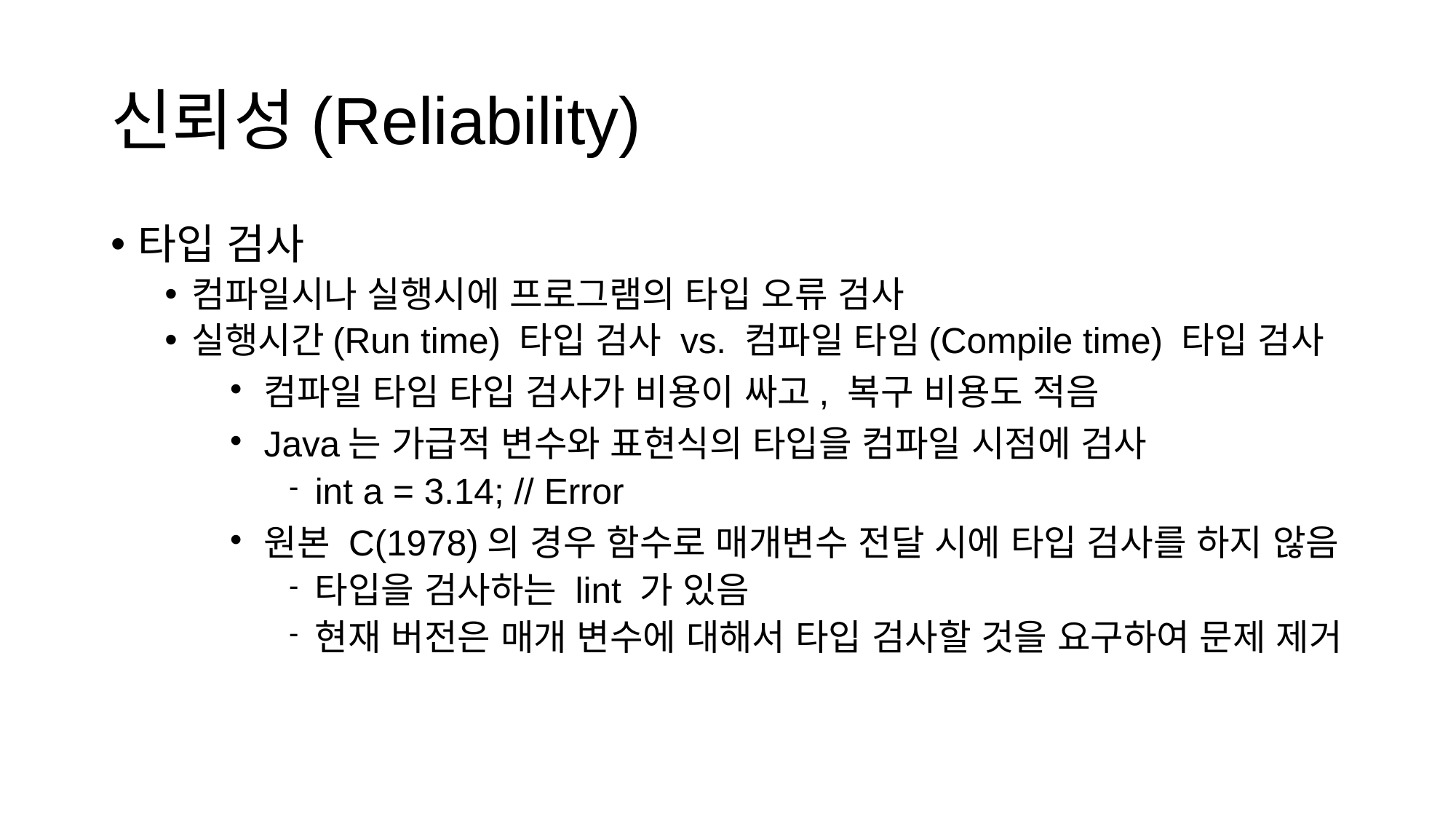

# 신뢰성(Reliability)
타입 검사
컴파일시나 실행시에 프로그램의 타입 오류 검사
실행시간(Run time) 타입 검사 vs. 컴파일 타임(Compile time) 타입 검사
컴파일 타임 타입 검사가 비용이 싸고, 복구 비용도 적음
Java는 가급적 변수와 표현식의 타입을 컴파일 시점에 검사
int a = 3.14; // Error
원본 C(1978)의 경우 함수로 매개변수 전달 시에 타입 검사를 하지 않음
타입을 검사하는 lint 가 있음
현재 버전은 매개 변수에 대해서 타입 검사할 것을 요구하여 문제 제거